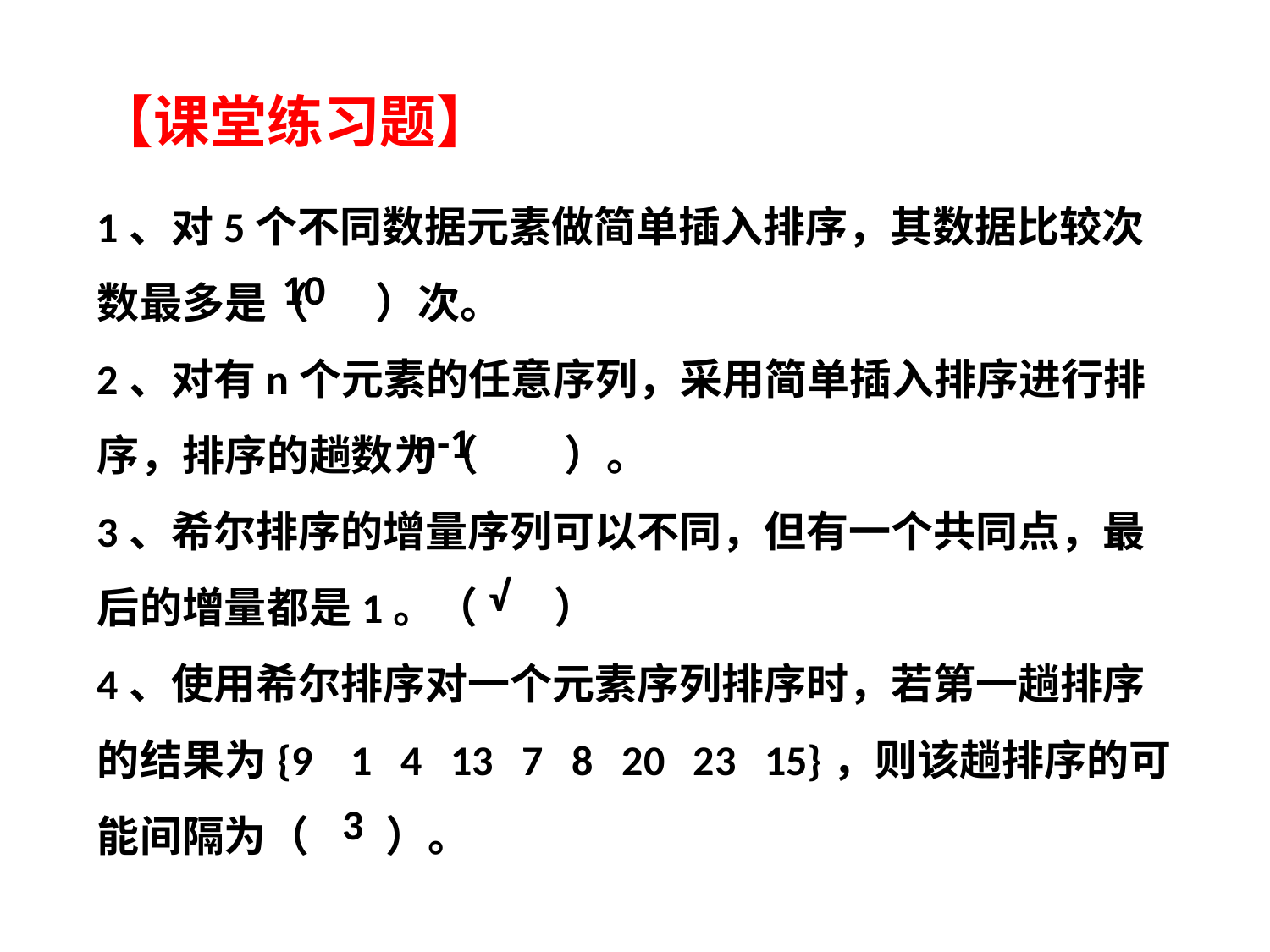

【课堂练习题】
1、对5个不同数据元素做简单插入排序，其数据比较次数最多是（       ）次。
2、对有n个元素的任意序列，采用简单插入排序进行排序，排序的趟数为（         ）。
3、希尔排序的增量序列可以不同，但有一个共同点，最后的增量都是1。（        ）
4、使用希尔排序对一个元素序列排序时，若第一趟排序的结果为{9    1   4   13   7   8   20   23   15}，则该趟排序的可能间隔为（        ）。
10
n-1
√
 3